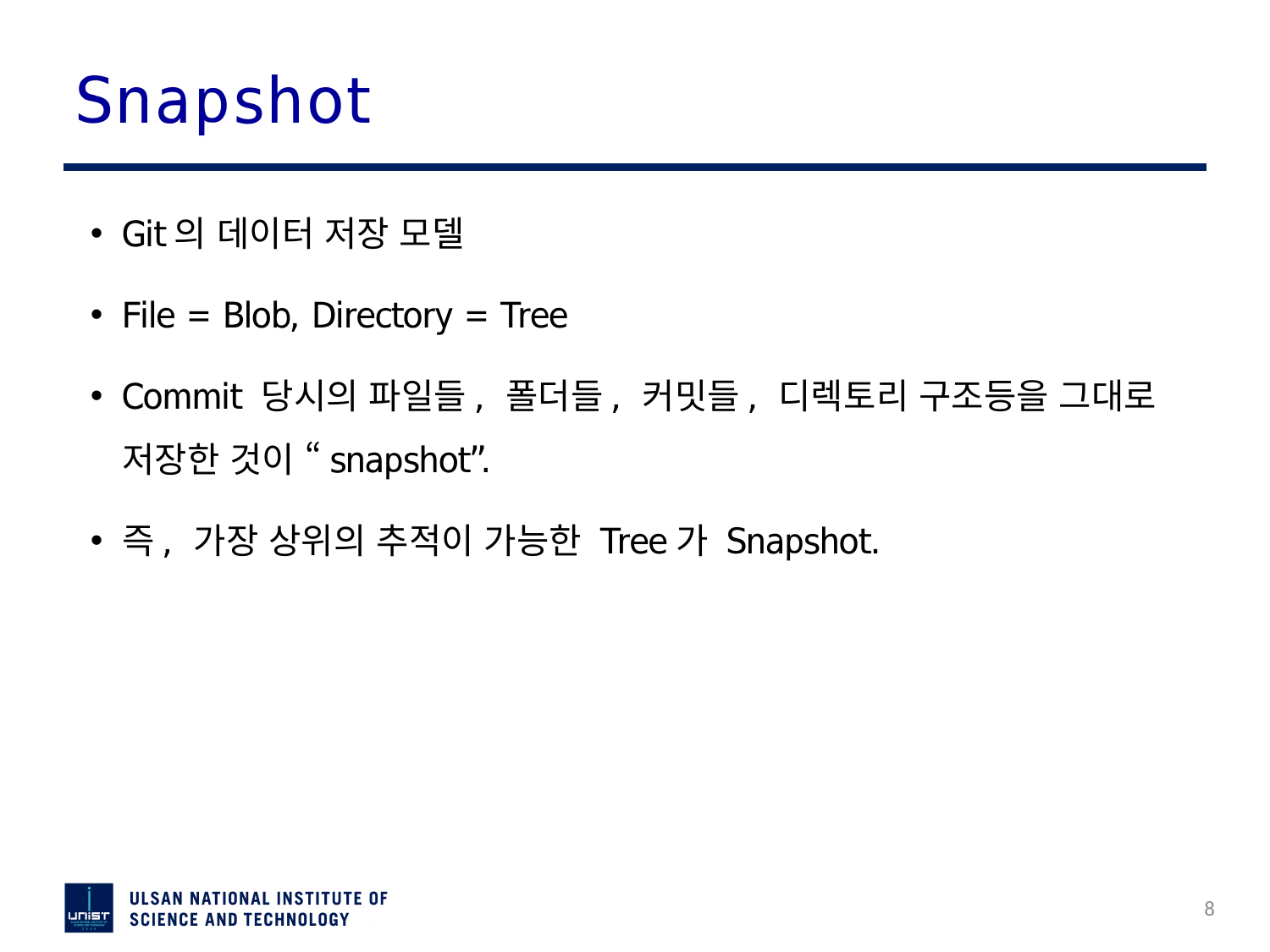

# Snapshot
Git의 데이터 저장 모델
File = Blob, Directory = Tree
Commit 당시의 파일들, 폴더들, 커밋들, 디렉토리 구조등을 그대로 저장한 것이 “snapshot”.
즉, 가장 상위의 추적이 가능한 Tree가 Snapshot.